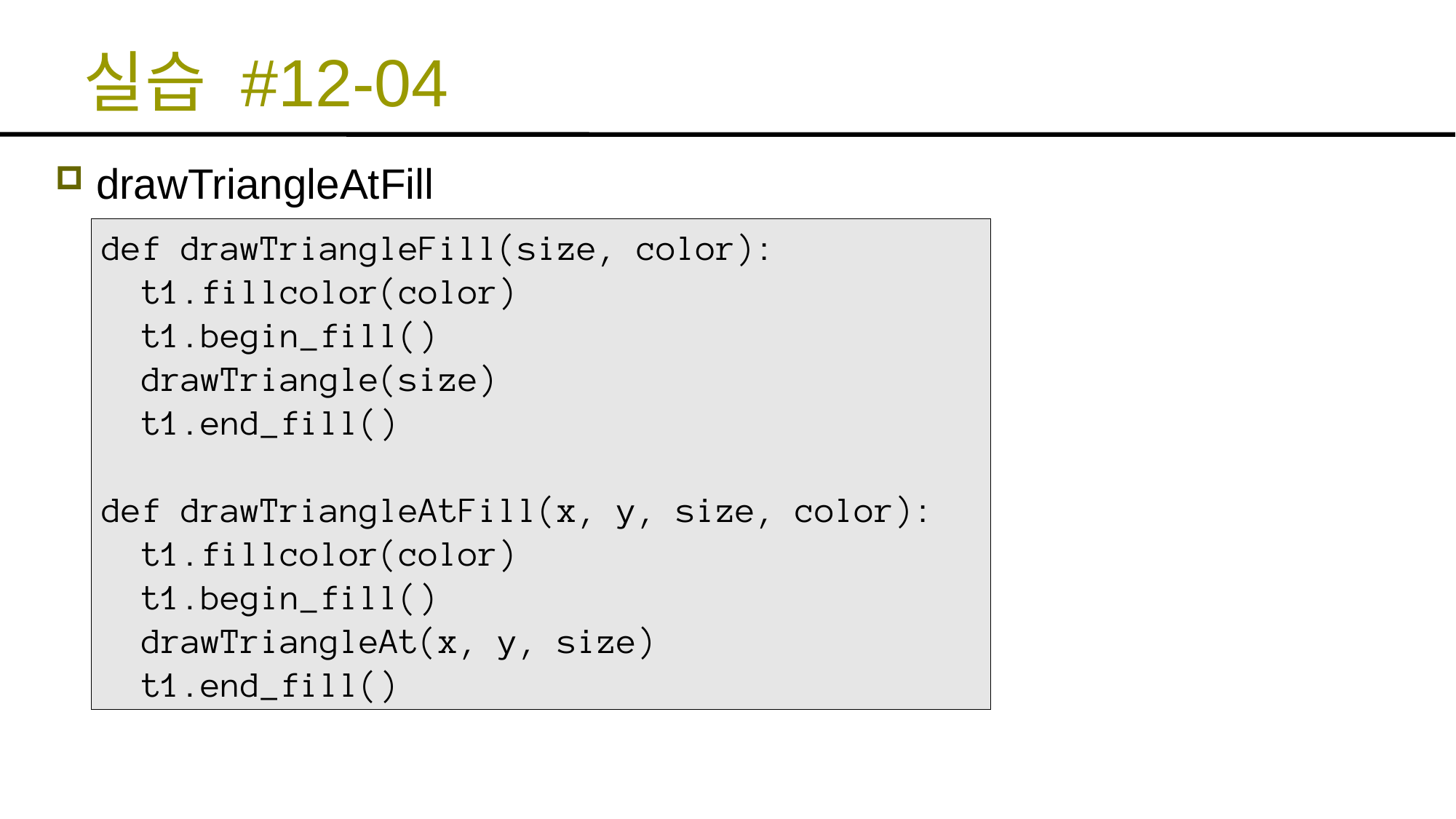

# 실습 #12-04
drawTriangleAtFill
def drawTriangleFill(size, color):
  t1.fillcolor(color)
  t1.begin_fill()
  drawTriangle(size)
  t1.end_fill()

def drawTriangleAtFill(x, y, size, color):
  t1.fillcolor(color)
  t1.begin_fill()
  drawTriangleAt(x, y, size)
  t1.end_fill()